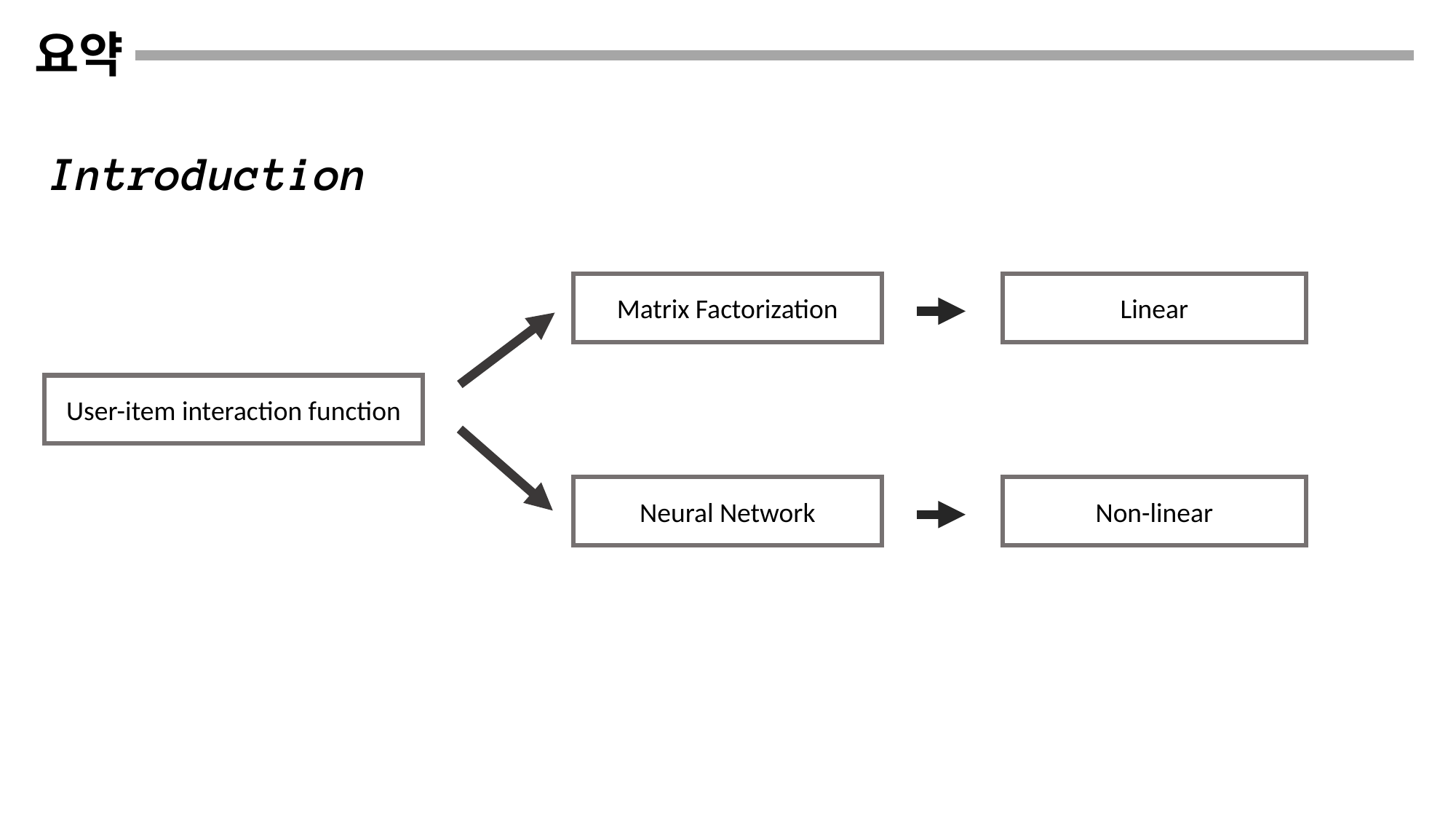

# 요약
Introduction
Linear
Matrix Factorization
User-item interaction function
Neural Network
Non-linear